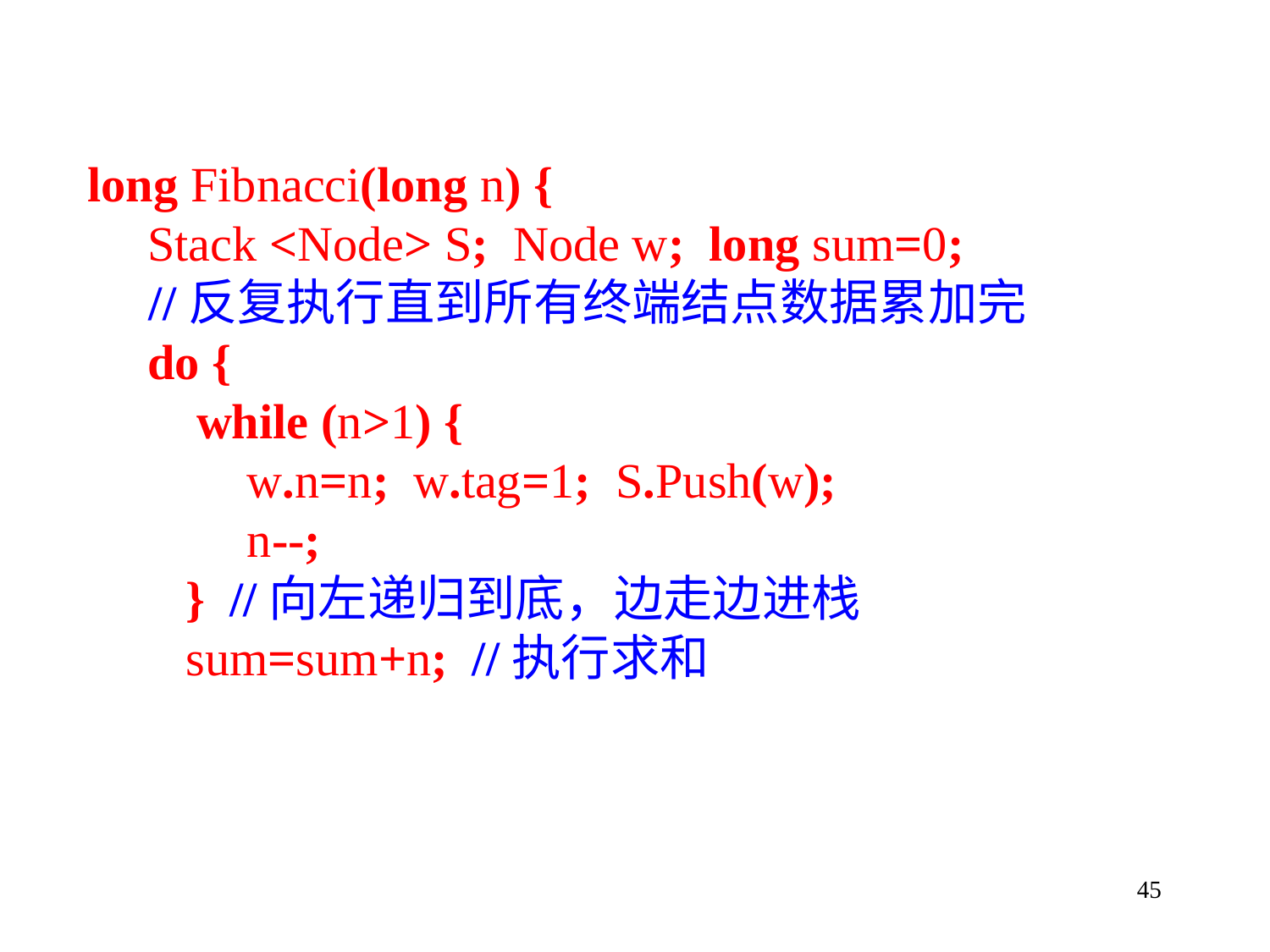

long Fibnacci(long n) {
	 Stack <Node> S;  Node w;  long sum=0;
     //反复执行直到所有终端结点数据累加完
	 do {
	     while (n>1) {
             w.n=n;  w.tag=1;  S.Push(w);
             n--;
        }  //向左递归到底，边走边进栈
        sum=sum+n;  //执行求和
45